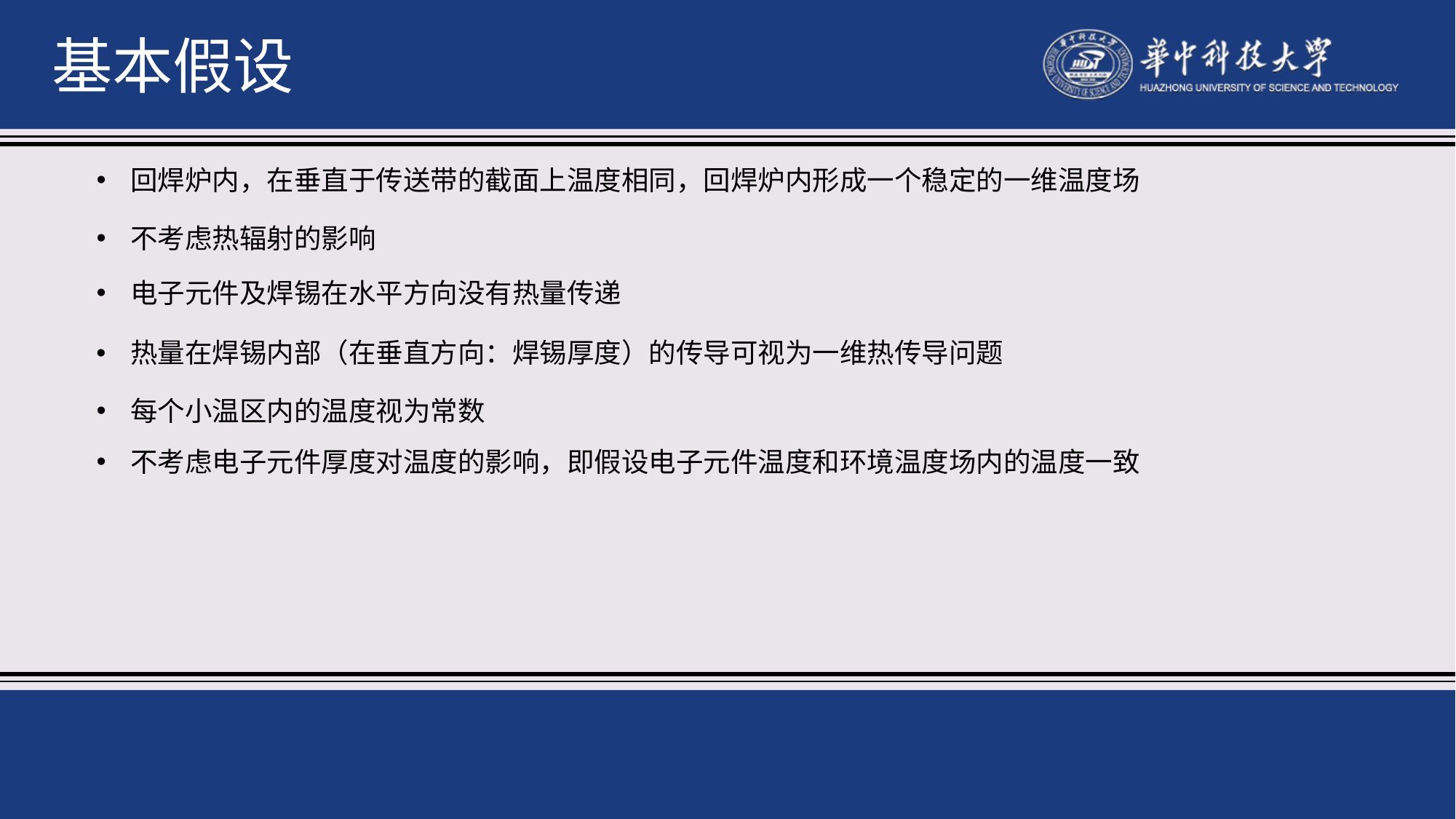

基本假设
回焊炉内，在垂直于传送带的截面上温度相同，回焊炉内形成一个稳定的一维温度场
不考虑热辐射的影响
电子元件及焊锡在水平方向没有热量传递
热量在焊锡内部（在垂直方向：焊锡厚度）的传导可视为一维热传导问题
每个小温区内的温度视为常数
不考虑电子元件厚度对温度的影响，即假设电子元件温度和环境温度场内的温度一致